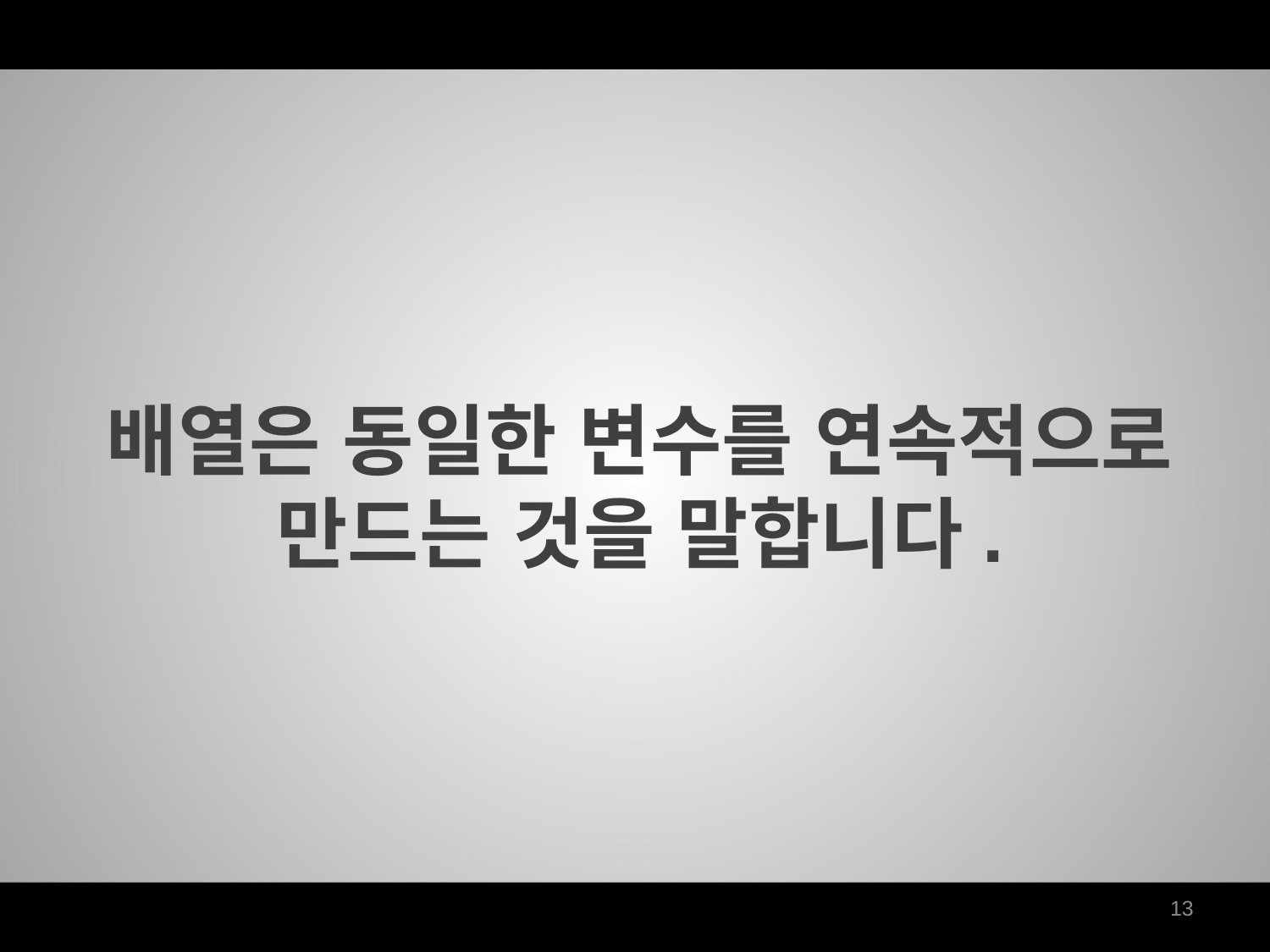

배열은 동일한 변수를 연속적으로 만드는 것을 말합니다.
13